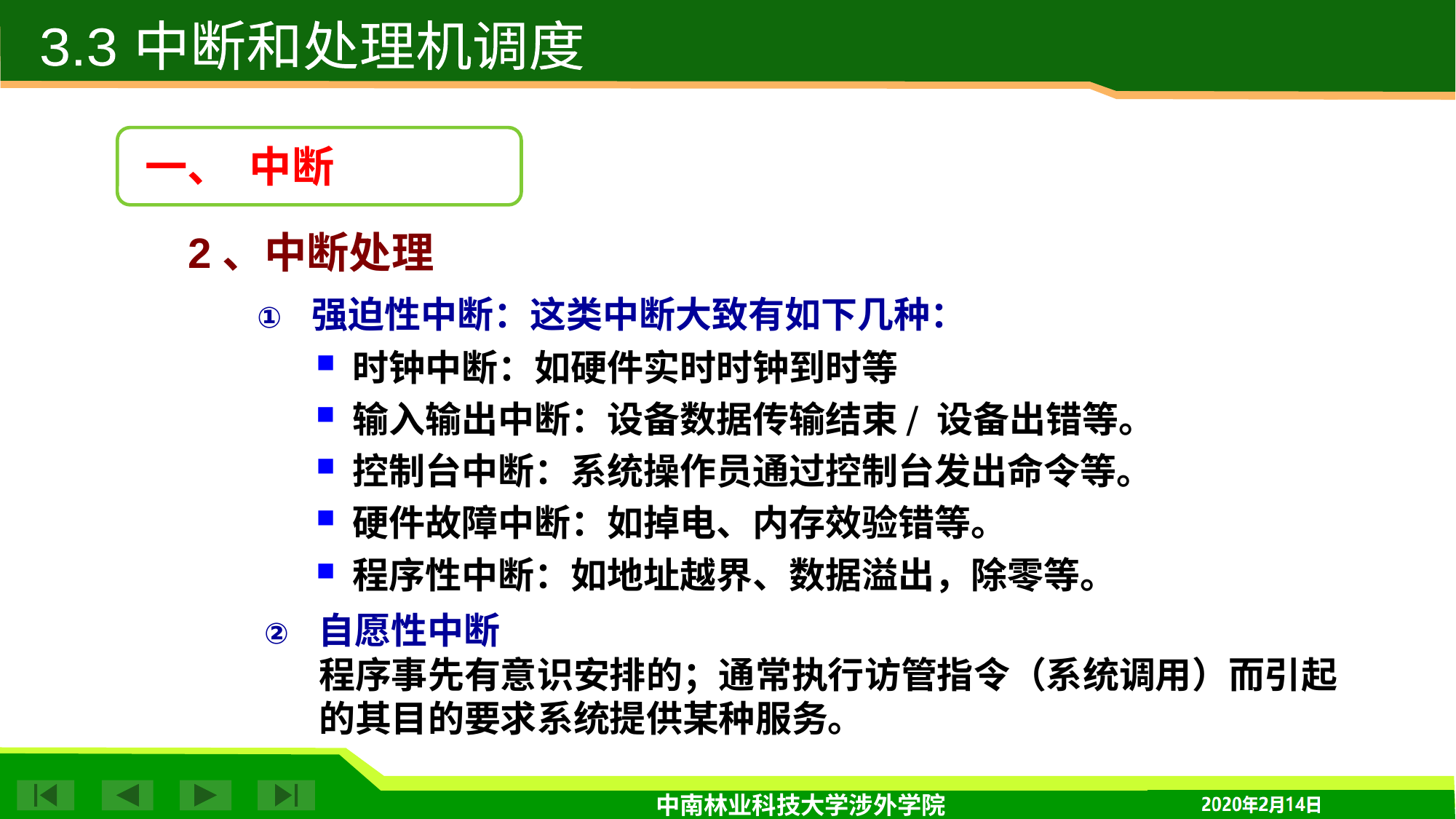

3.3 中断和处理机调度

一、  中断
2、中断处理
强迫性中断：这类中断大致有如下几种：
 时钟中断：如硬件实时时钟到时等
 输入输出中断：设备数据传输结束/设备出错等。
 控制台中断：系统操作员通过控制台发出命令等。
 硬件故障中断：如掉电、内存效验错等。
 程序性中断：如地址越界、数据溢出，除零等。
  自愿性中断
程序事先有意识安排的；通常执行访管指令（系统调用）而引起的其目的要求系统提供某种服务。